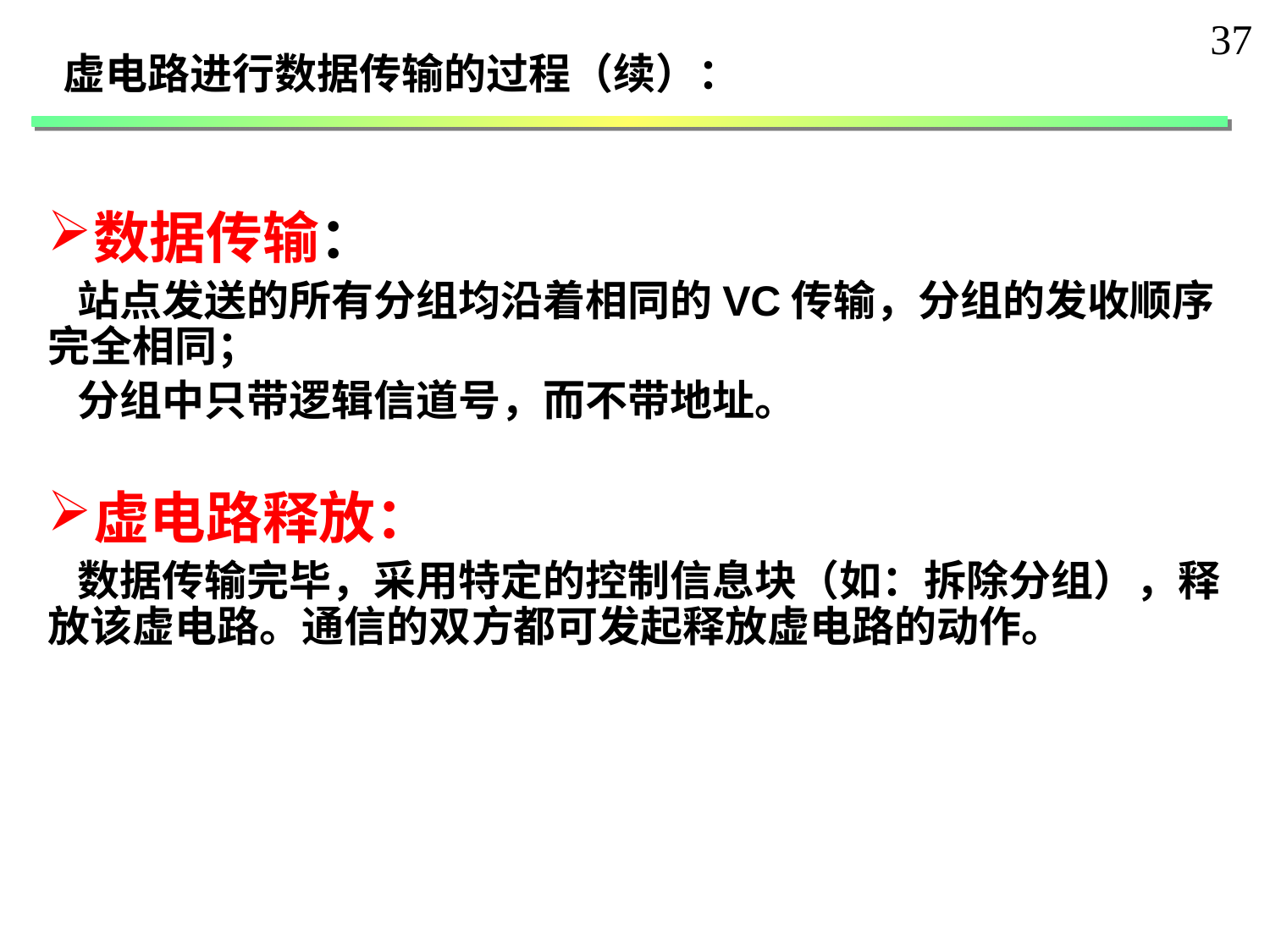

37
虚电路进行数据传输的过程（续）：

数据传输：
  站点发送的所有分组均沿着相同的VC传输，分组的发收顺序完全相同；
  分组中只带逻辑信道号，而不带地址。

虚电路释放：
  数据传输完毕，采用特定的控制信息块（如：拆除分组），释放该虚电路。通信的双方都可发起释放虚电路的动作。